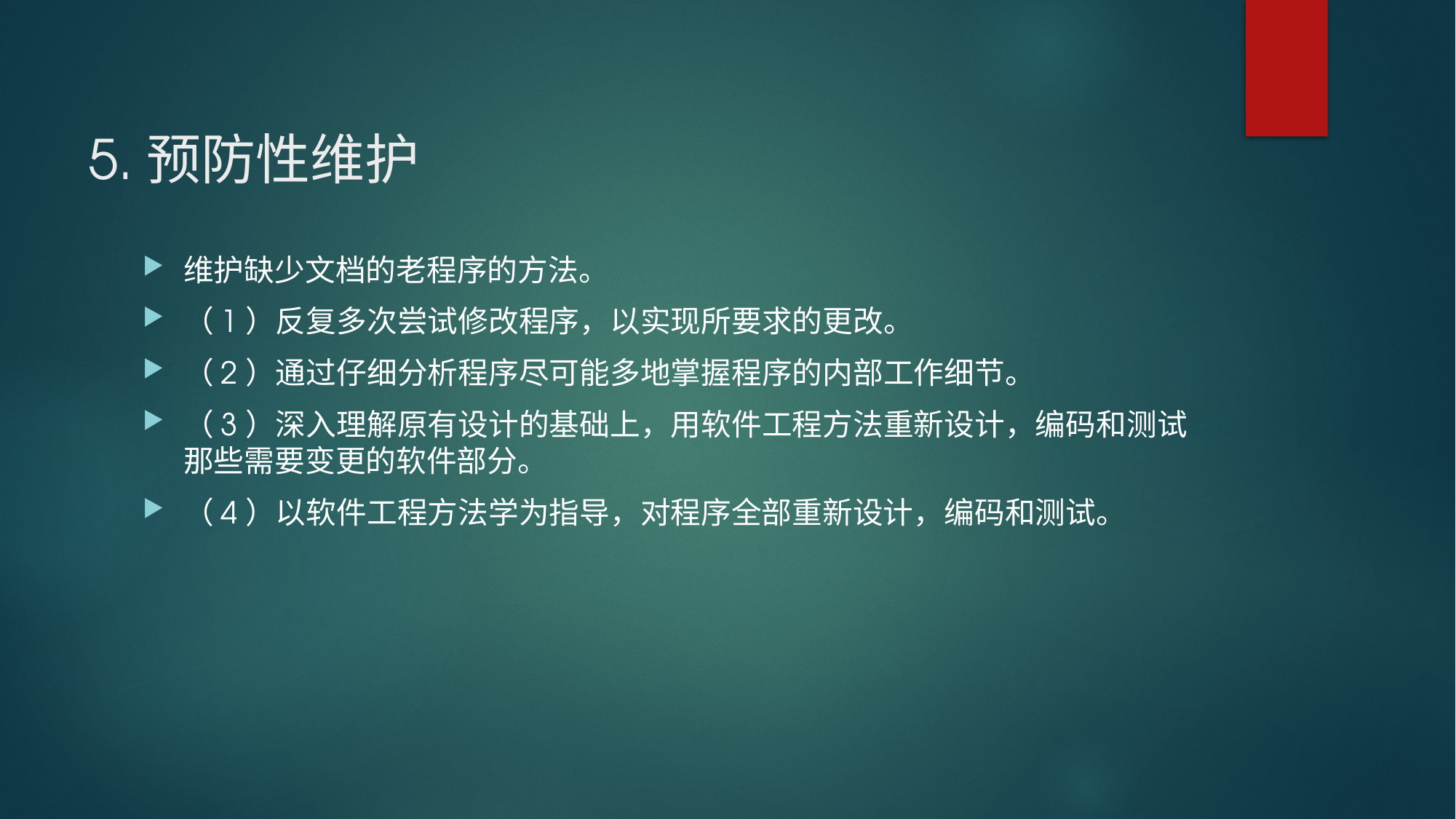

# 5.预防性维护
维护缺少文档的老程序的方法。
（1）反复多次尝试修改程序，以实现所要求的更改。
（2）通过仔细分析程序尽可能多地掌握程序的内部工作细节。
（3）深入理解原有设计的基础上，用软件工程方法重新设计，编码和测试那些需要变更的软件部分。
（4）以软件工程方法学为指导，对程序全部重新设计，编码和测试。